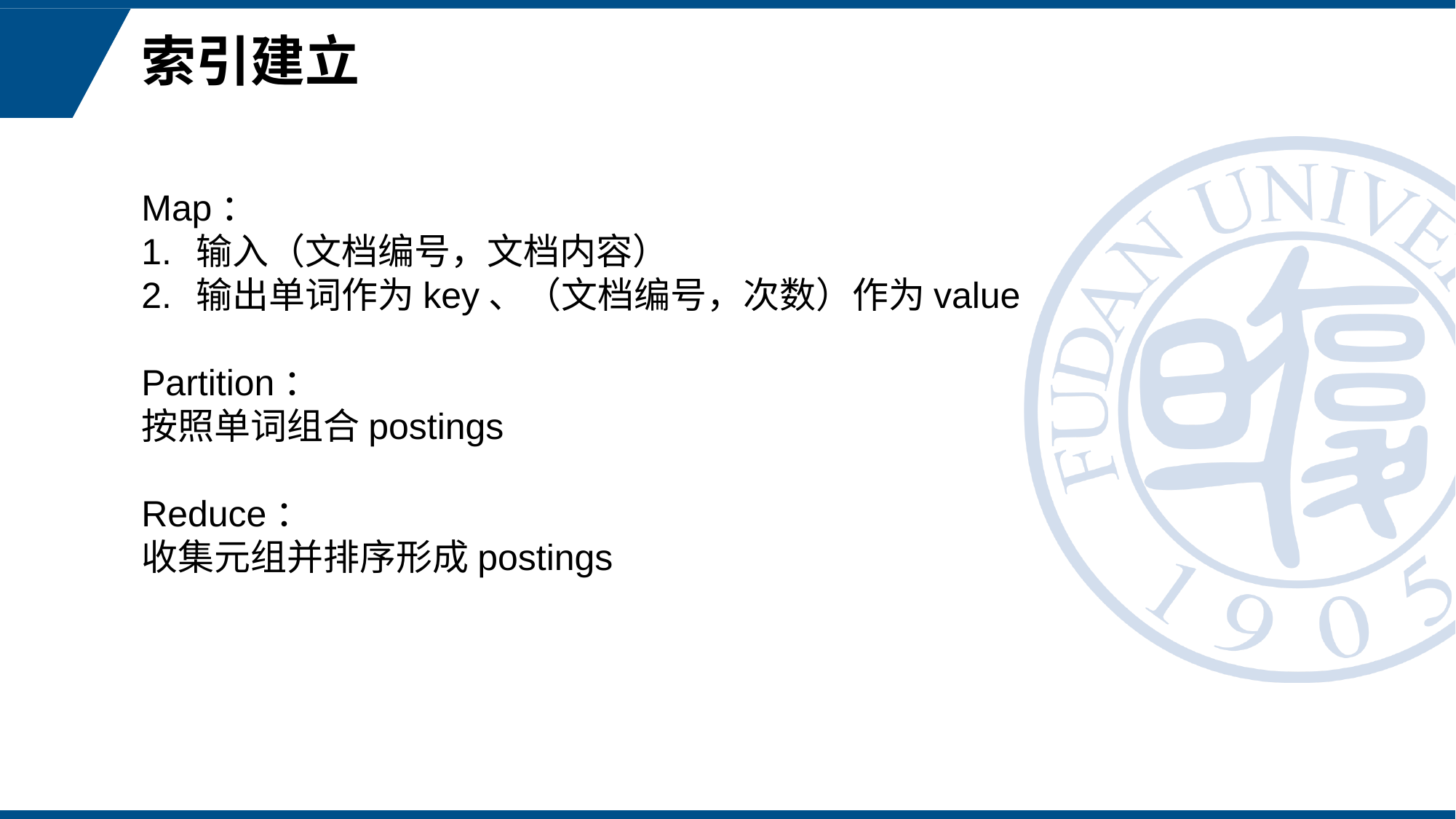

# 索引建立
Map：
输入（文档编号，文档内容）
输出单词作为key、（文档编号，次数）作为value

Partition：
按照单词组合postings

Reduce：
收集元组并排序形成postings